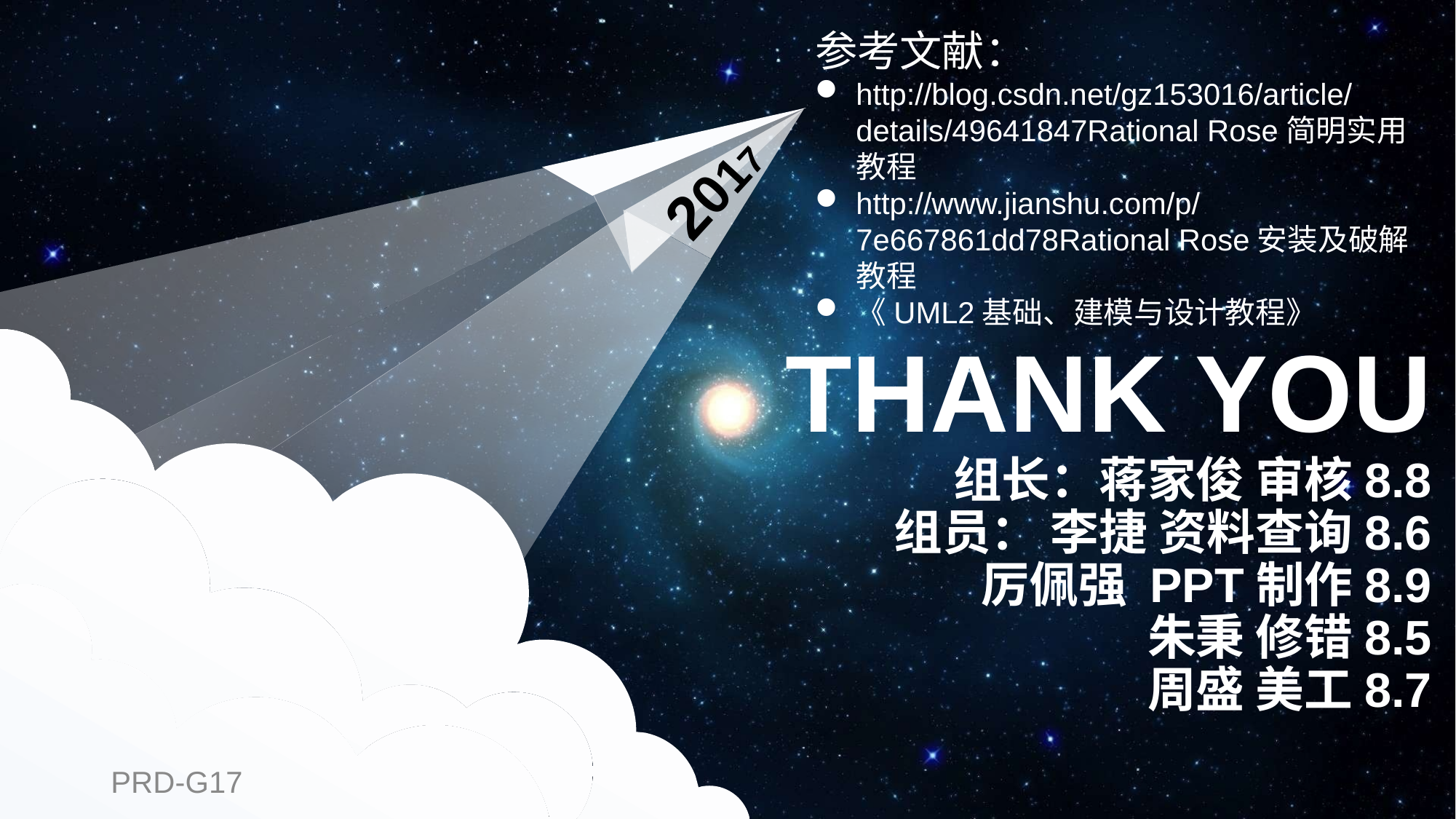

参考文献：
http://blog.csdn.net/gz153016/article/details/49641847Rational Rose简明实用教程
http://www.jianshu.com/p/7e667861dd78Rational Rose安装及破解教程
《UML2基础、建模与设计教程》
# THANK YOU 组长：蒋家俊 审核8.8 组员： 李捷 资料查询8.6 厉佩强 PPT制作8.9 朱秉 修错8.5 周盛 美工8.7
PRD-G17